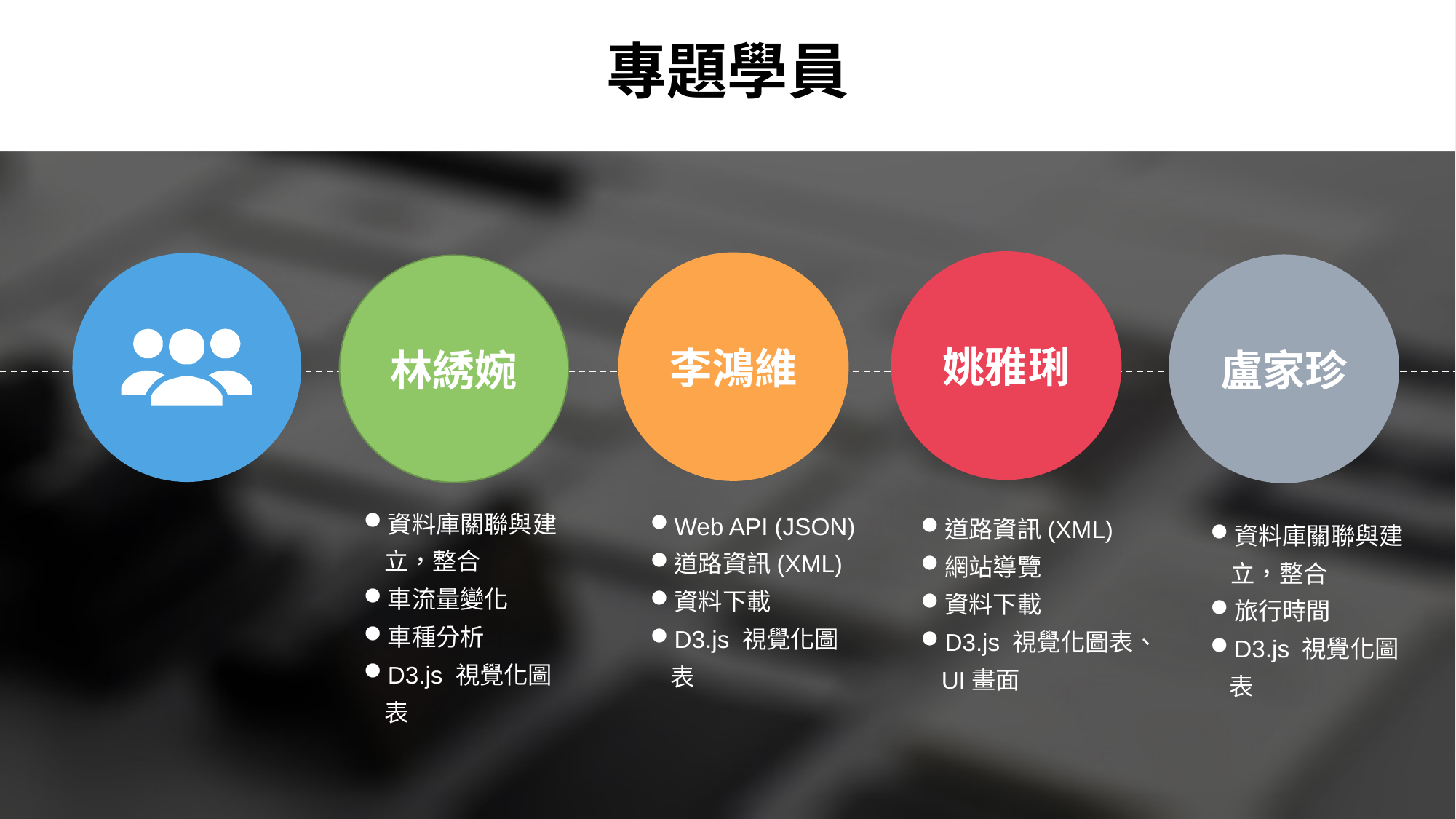

專題學員
姚雅琍

李鴻維
林綉婉
盧家珍
資料庫關聯與建立，整合
車流量變化
車種分析
D3.js 視覺化圖表

Web API (JSON)
道路資訊(XML)
資料下載
D3.js 視覺化圖表
道路資訊(XML)
網站導覽
資料下載
D3.js 視覺化圖表、UI畫面

資料庫關聯與建立，整合
旅行時間
D3.js 視覺化圖表